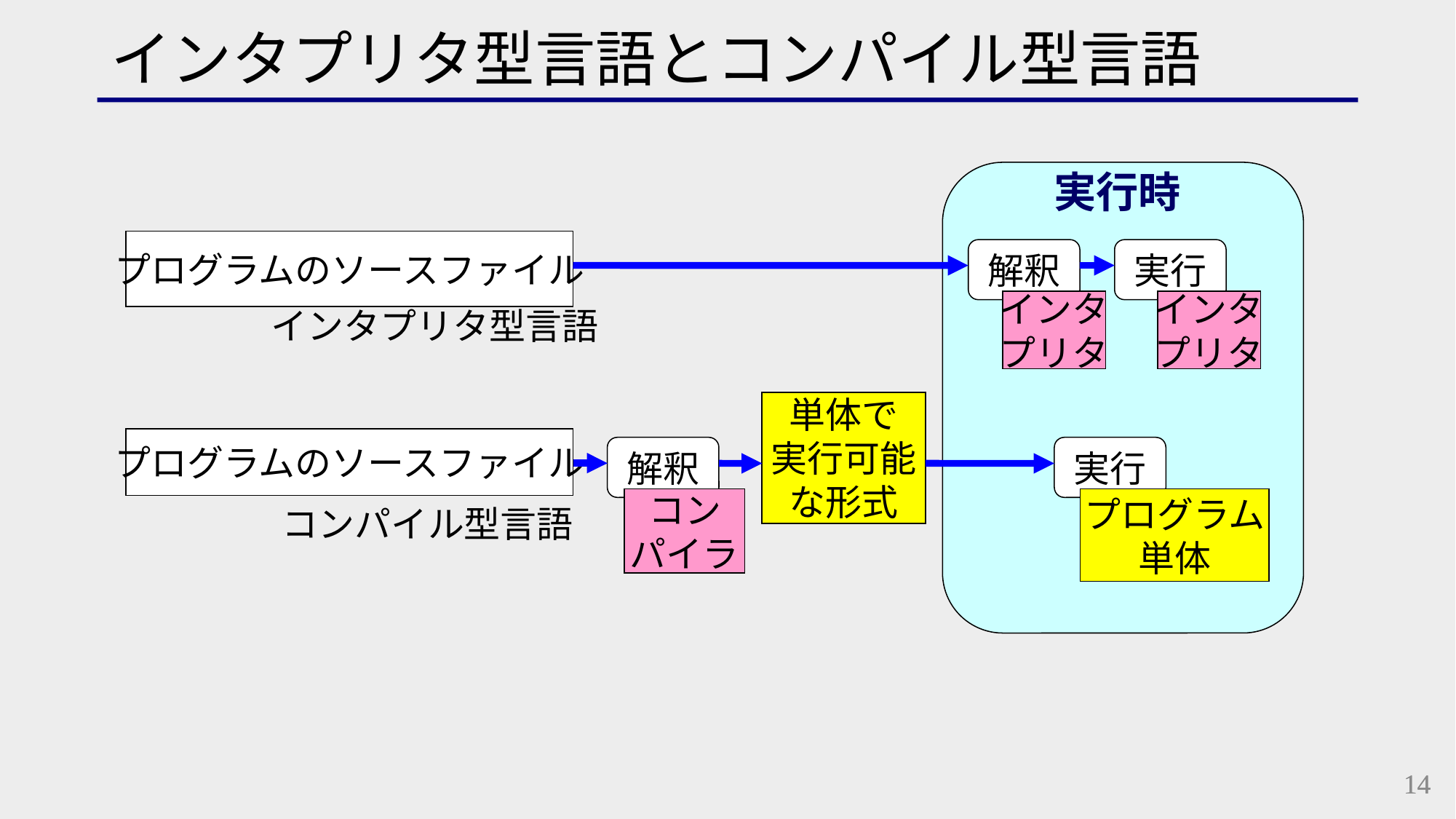

インタプリタ型言語とコンパイル型言語
実行時

プログラムのソースファイル
解釈
実行

インタ
プリタ
インタ
プリタ
インタプリタ型言語
単体で
実行可能
な形式
プログラムのソースファイル
解釈
実行

コン
パイラ
プログラム
単体
コンパイル型言語
14
14